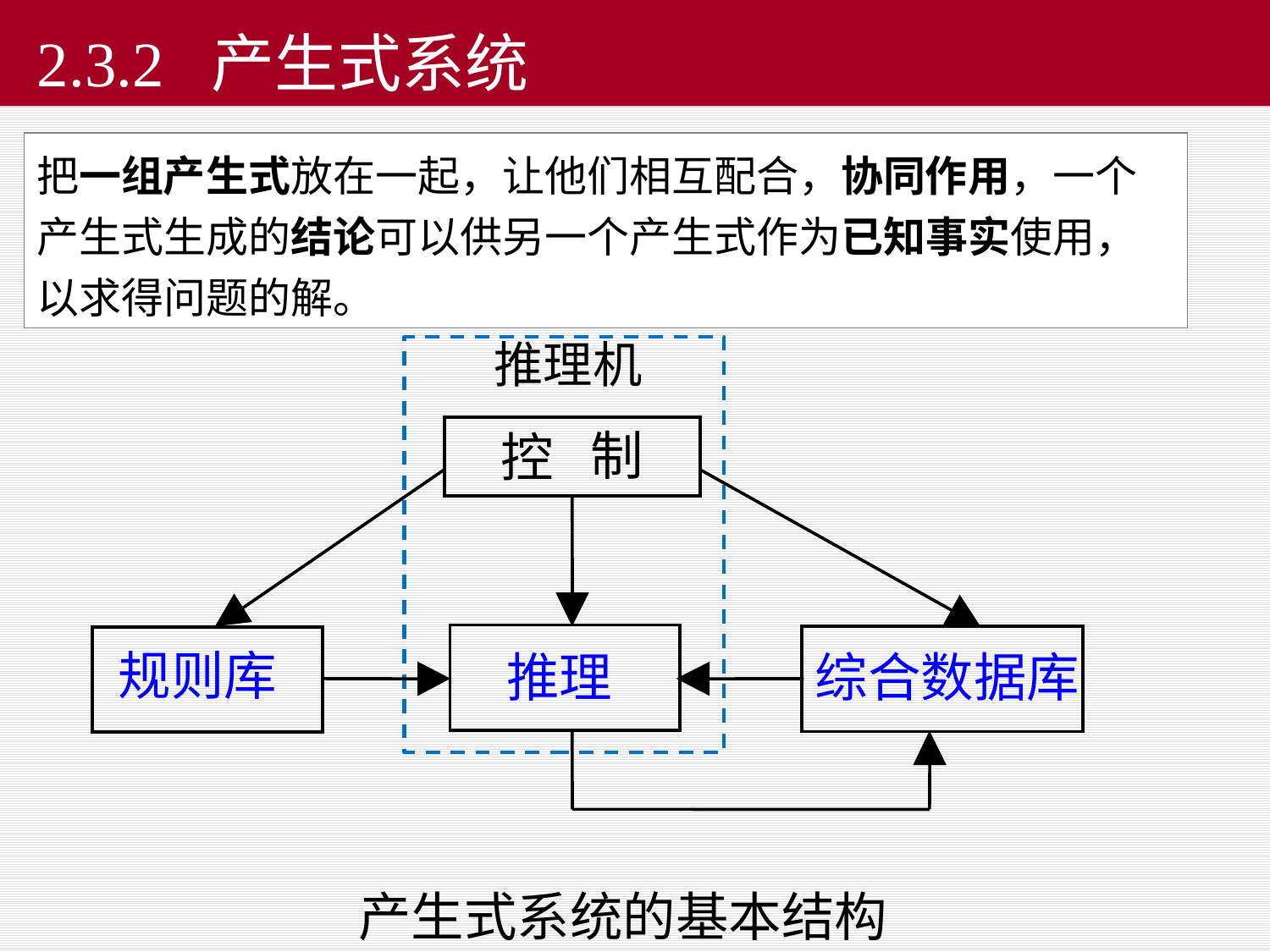

# 2.3.2  产生式系统
把一组产生式放在一起，让他们相互配合，协同作用，一个产生式生成的结论可以供另一个产生式作为已知事实使用，以求得问题的解。
推理机

制
控

规则库
推理
综合数据库

产生式系统的基本结构

41